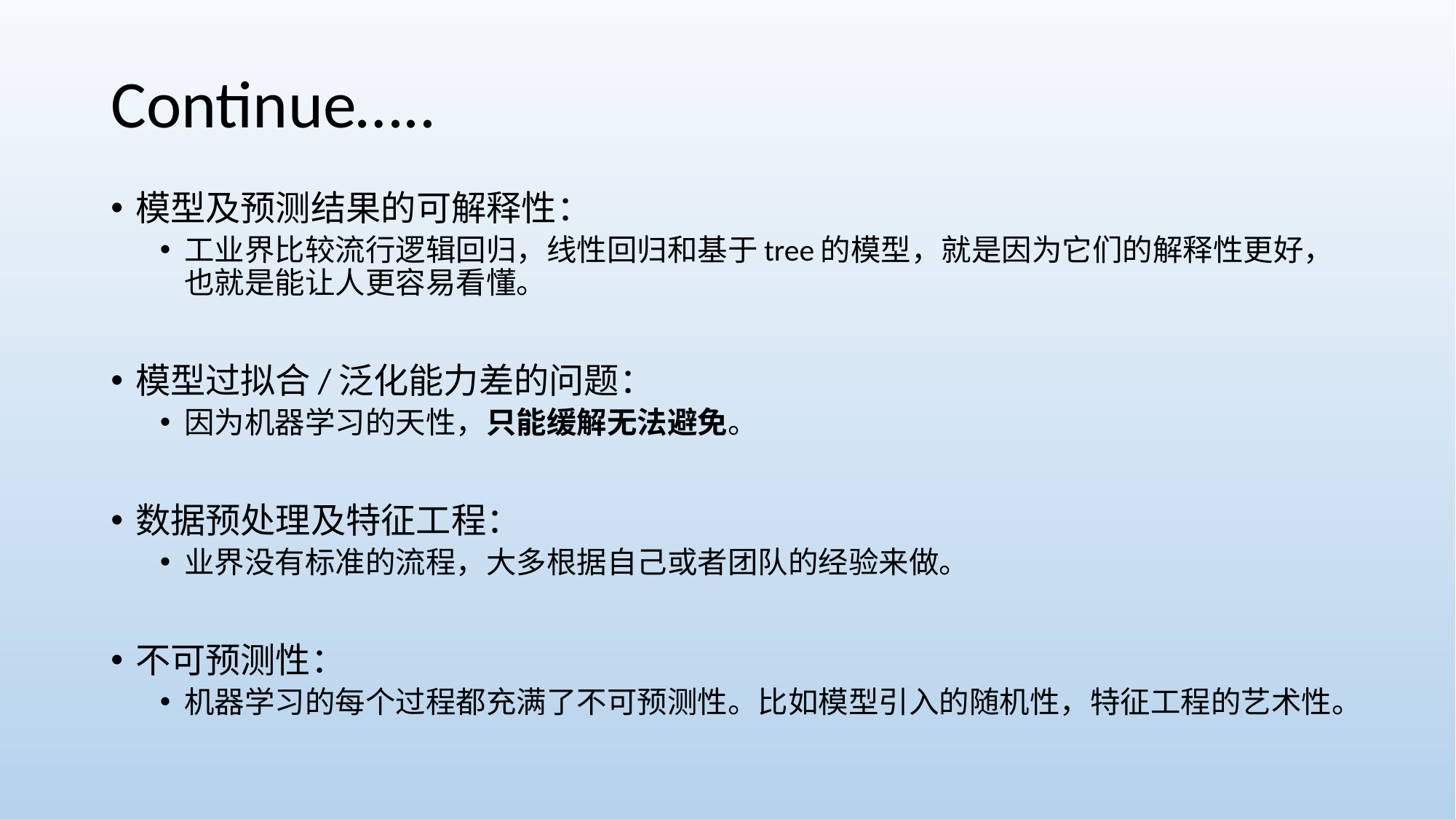

# Continue…..
模型及预测结果的可解释性：
工业界比较流行逻辑回归，线性回归和基于tree的模型，就是因为它们的解释性更好，也就是能让人更容易看懂。

模型过拟合/泛化能力差的问题：
因为机器学习的天性，只能缓解无法避免。

数据预处理及特征工程：
业界没有标准的流程，大多根据自己或者团队的经验来做。

不可预测性：
机器学习的每个过程都充满了不可预测性。比如模型引入的随机性，特征工程的艺术性。